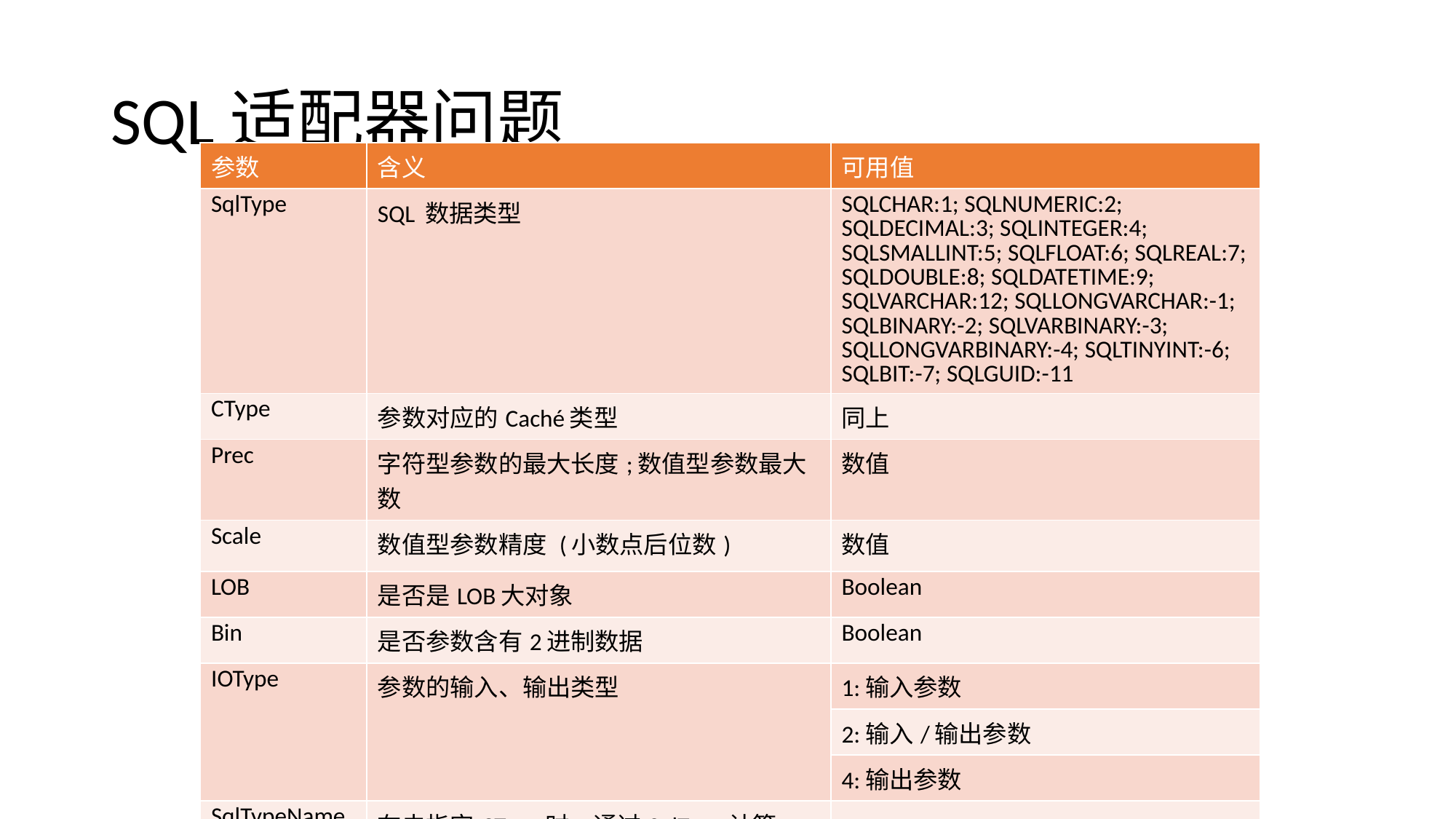

# SQL适配器问题
| 参数 | 含义 | 可用值 |
| --- | --- | --- |
| SqlType | SQL 数据类型 | SQLCHAR:1; SQLNUMERIC:2; SQLDECIMAL:3; SQLINTEGER:4; SQLSMALLINT:5; SQLFLOAT:6; SQLREAL:7; SQLDOUBLE:8; SQLDATETIME:9; SQLVARCHAR:12; SQLLONGVARCHAR:-1; SQLBINARY:-2; SQLVARBINARY:-3; SQLLONGVARBINARY:-4; SQLTINYINT:-6; SQLBIT:-7; SQLGUID:-11 |
| CType | 参数对应的Caché类型 | 同上 |
| Prec | 字符型参数的最大长度;数值型参数最大数 | 数值 |
| Scale | 数值型参数精度 (小数点后位数) | 数值 |
| LOB | 是否是LOB大对象 | Boolean |
| Bin | 是否参数含有2进制数据 | Boolean |
| IOType | 参数的输入、输出类型 | 1:输入参数 |
|  |  | 2:输入/输出参数 |
|  |  | 4:输出参数 |
| SqlTypeName | 在未指定CType时, 通过SqlType计算CType |  |